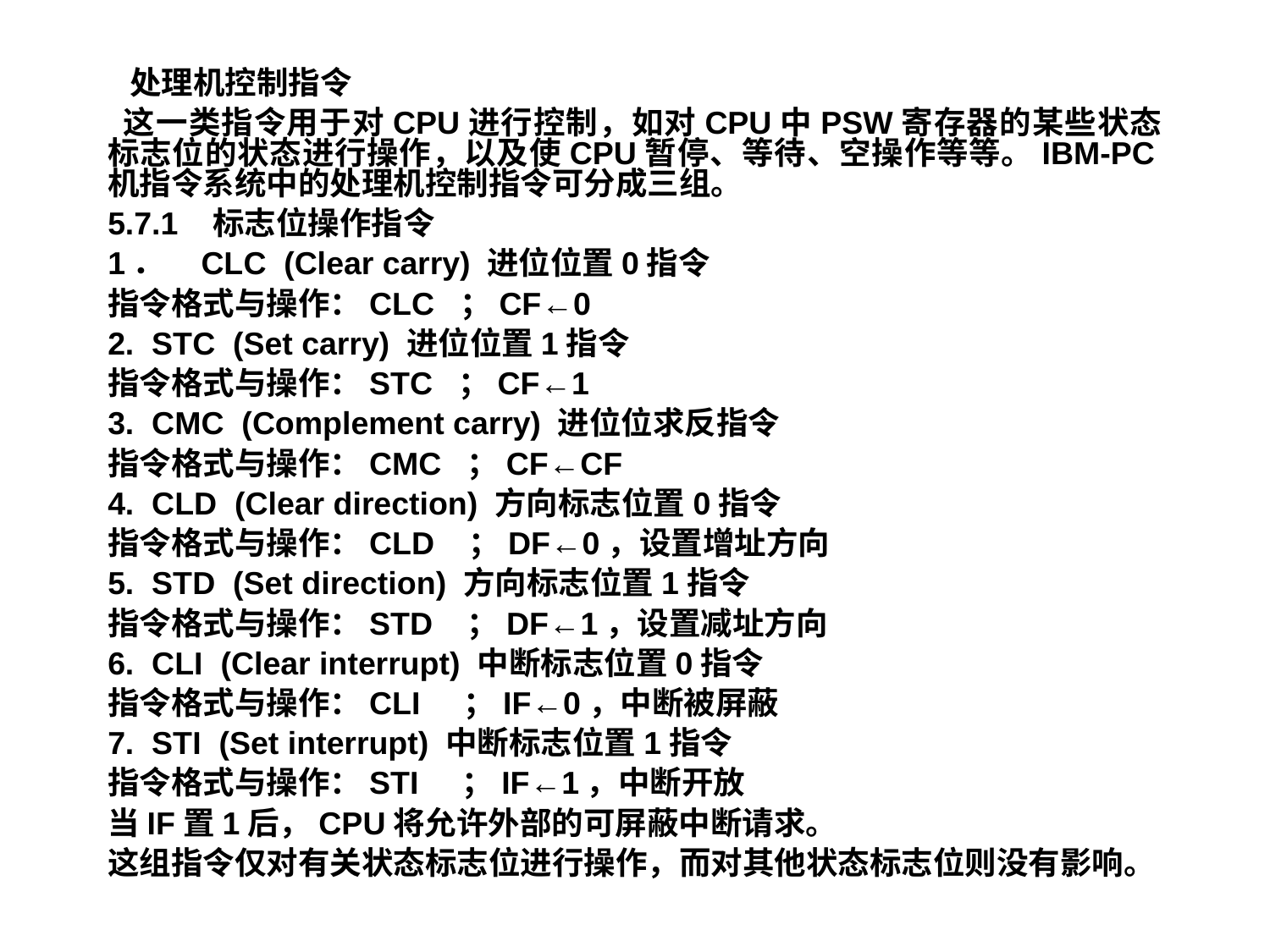

处理机控制指令
 这一类指令用于对CPU进行控制，如对CPU中PSW寄存器的某些状态标志位的状态进行操作，以及使CPU暂停、等待、空操作等等。IBM-PC机指令系统中的处理机控制指令可分成三组。
5.7.1   标志位操作指令
1．    CLC  (Clear carry) 进位位置0指令
指令格式与操作：CLC  ；CF←0
2.  STC  (Set carry) 进位位置1指令
指令格式与操作：STC  ；CF←1
3.  CMC  (Complement carry) 进位位求反指令
指令格式与操作：CMC  ；CF←CF
4.  CLD  (Clear direction) 方向标志位置0指令
指令格式与操作：CLD   ；DF←0，设置增址方向
5.  STD  (Set direction) 方向标志位置1指令
指令格式与操作：STD   ；DF←1，设置减址方向
6.  CLI  (Clear interrupt) 中断标志位置0指令
指令格式与操作：CLI    ；IF←0，中断被屏蔽
7.  STI  (Set interrupt) 中断标志位置1指令
指令格式与操作：STI    ；IF←1，中断开放
当IF置1后，CPU将允许外部的可屏蔽中断请求。
这组指令仅对有关状态标志位进行操作，而对其他状态标志位则没有影响。